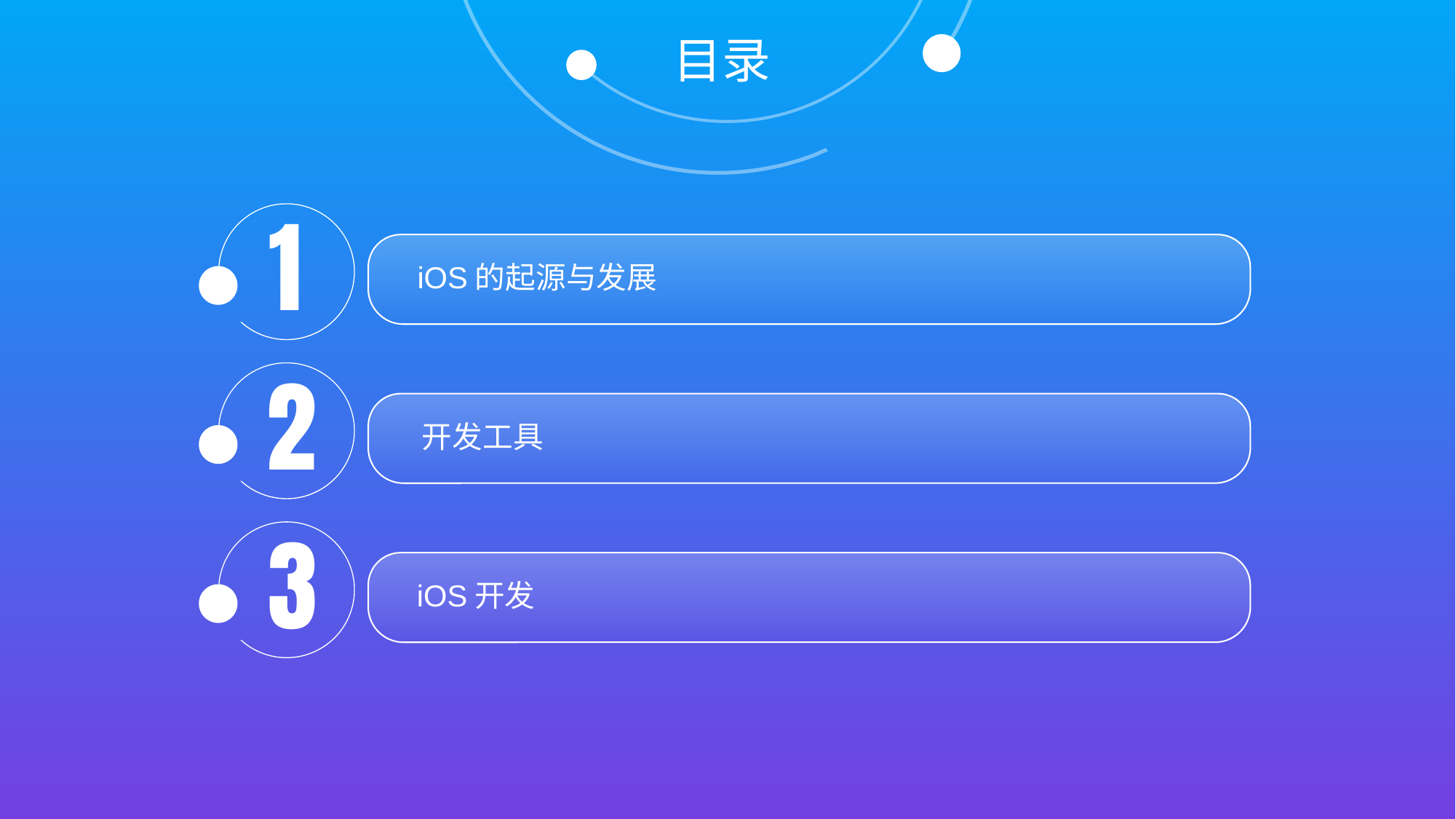

目录

1

iOS的起源与发展

2

开发工具

3

iOS开发